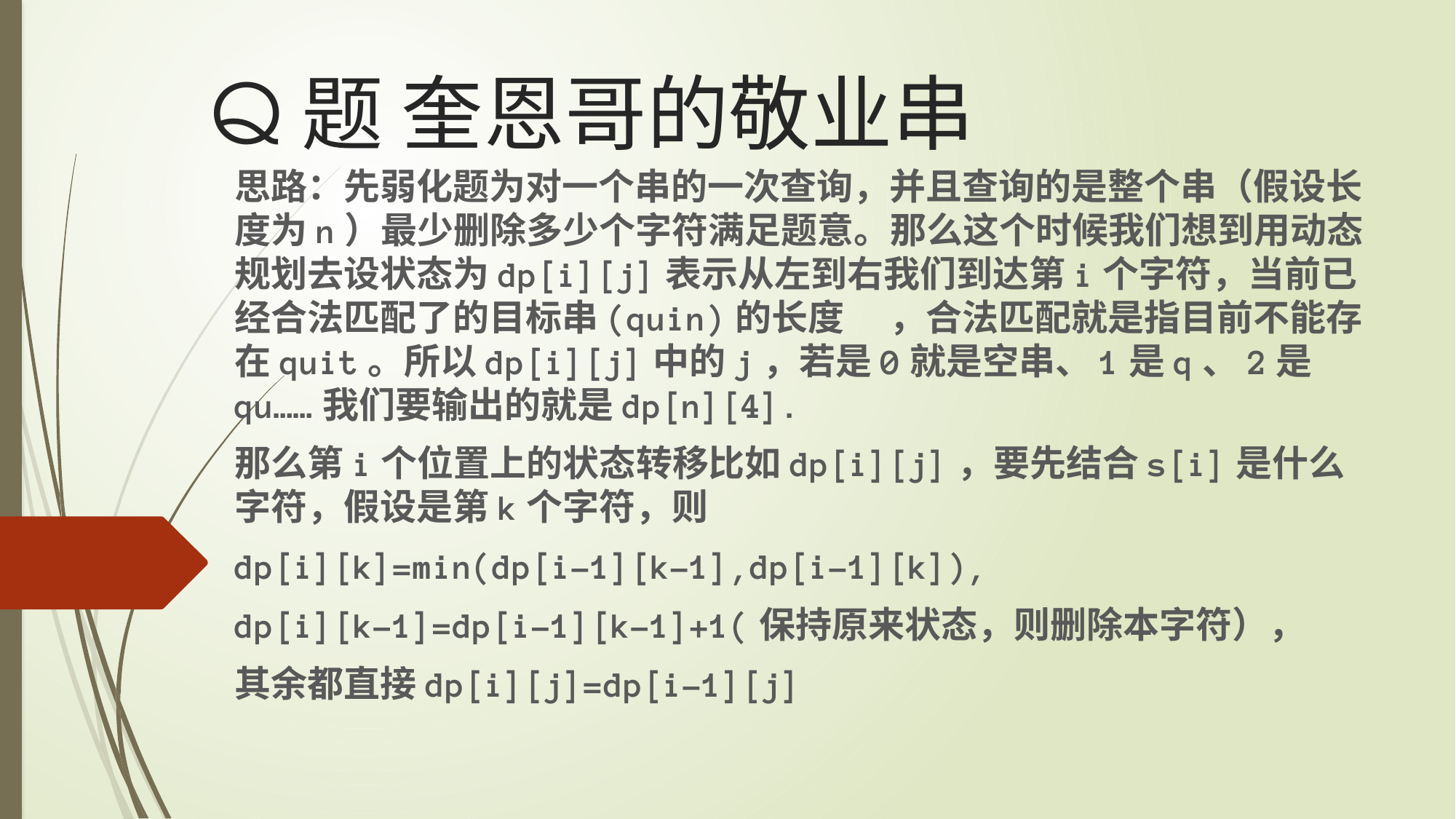

# Q题 奎恩哥的敬业串
思路：先弱化题为对一个串的一次查询，并且查询的是整个串（假设长度为n）最少删除多少个字符满足题意。那么这个时候我们想到用动态规划去设状态为dp[i][j]表示从左到右我们到达第i个字符，当前已经合法匹配了的目标串(quin)的长度	，合法匹配就是指目前不能存在quit。所以dp[i][j]中的j，若是0就是空串、1是q、2是qu……我们要输出的就是dp[n][4].
那么第i个位置上的状态转移比如dp[i][j]，要先结合s[i]是什么字符，假设是第k个字符，则
dp[i][k]=min(dp[i-1][k-1],dp[i-1][k]),
dp[i][k-1]=dp[i-1][k-1]+1(保持原来状态，则删除本字符），
其余都直接dp[i][j]=dp[i-1][j]